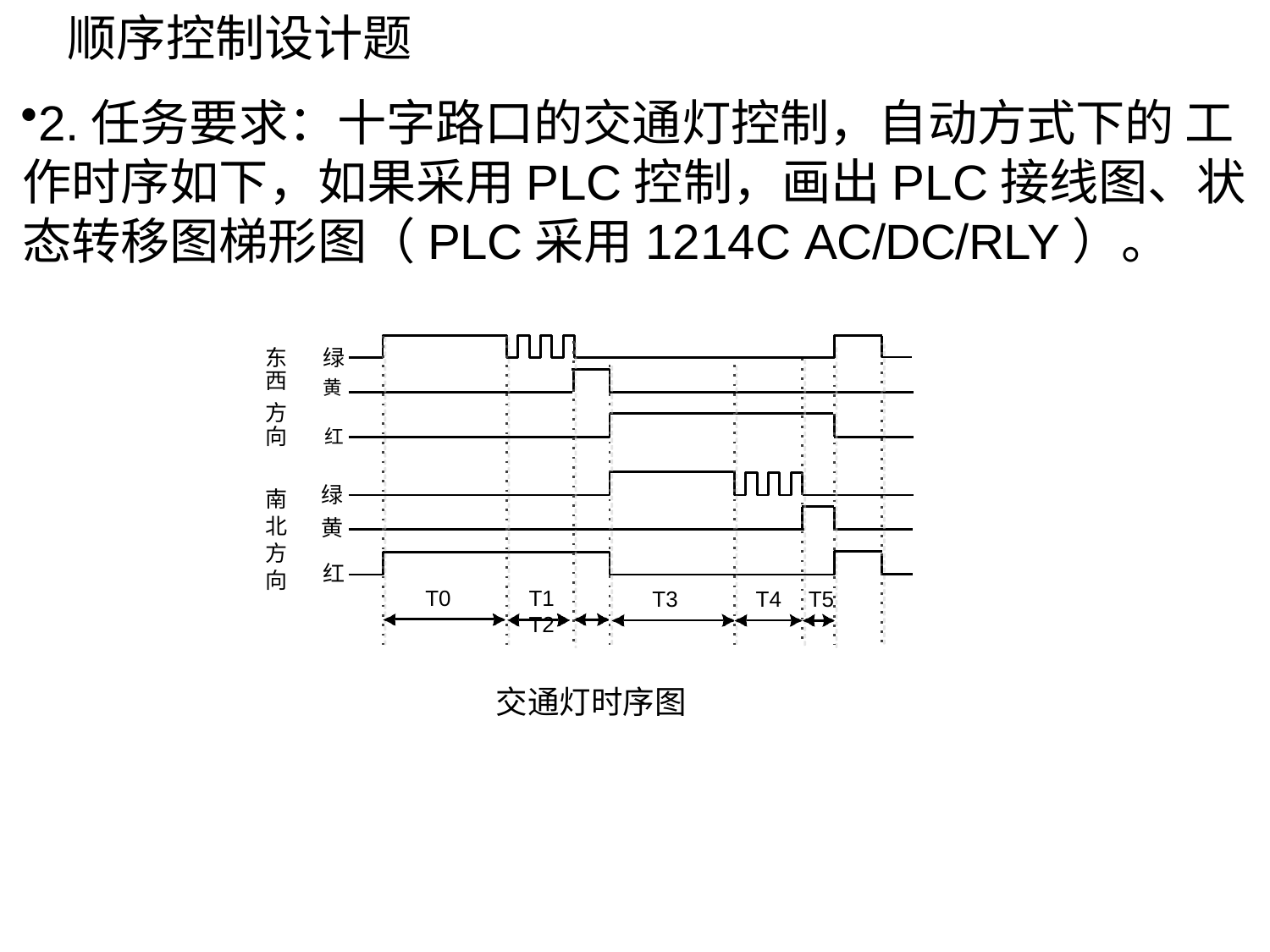

# 顺序控制设计题
2.任务要求：十字路口的交通灯控制，自动方式下的 工作时序如下，如果采用PLC控制，画出PLC接线图、状 态转移图梯形图（PLC采用1214C AC/DC/RLY）。

东	绿
西	黄 方
向	红

绿 黄
红
南 北 方 向

T0
T1	T2
T3
T4	T5

交通灯时序图